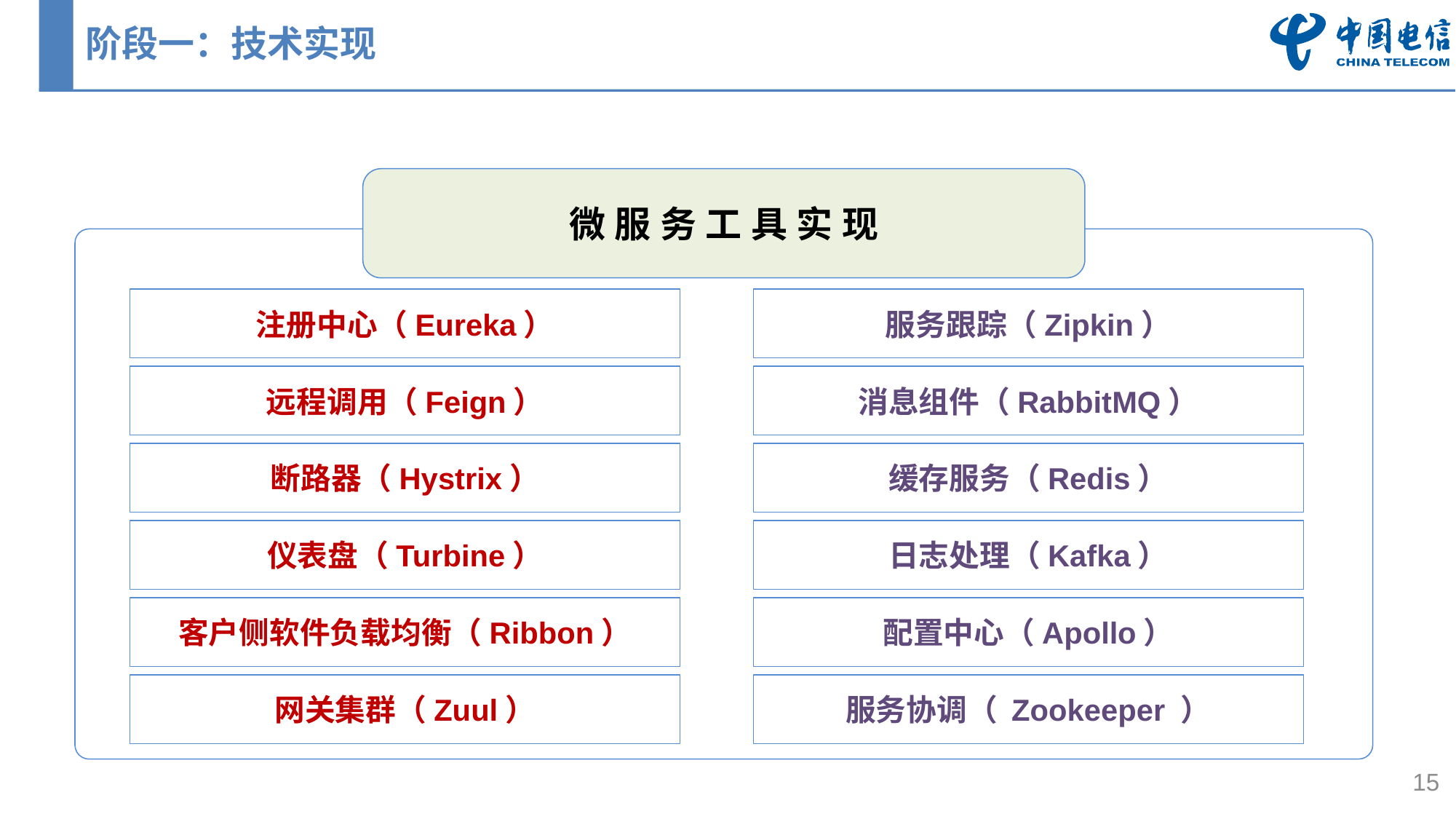

# 阶段一：技术实现
微服务工具实现

注册中心（Eureka）
远程调用（Feign）
断路器（Hystrix）
仪表盘（Turbine）
客户侧软件负载均衡（Ribbon）
网关集群（Zuul）
服务跟踪（Zipkin）
消息组件（RabbitMQ）
缓存服务（Redis）
日志处理（Kafka）
配置中心（Apollo）
服务协调（ Zookeeper ）
15